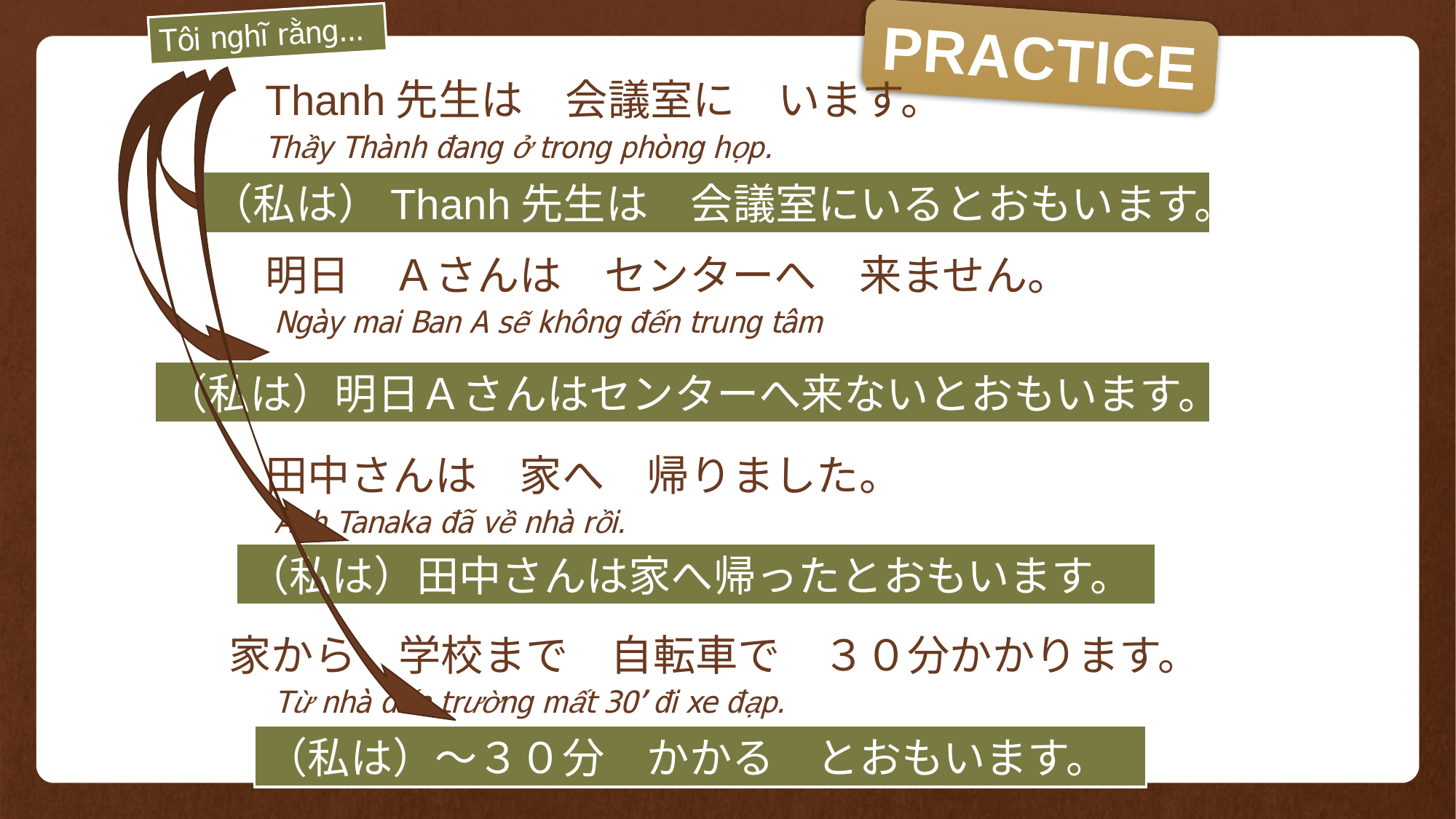

Tôi nghĩ rằng…
PRACTICE

Thanh先生は　会議室に　います。

Thầy Thành đang ở trong phòng họp.
（私は）Thanh先生は　会議室にいるとおもいます。
明日　Ａさんは　センターへ　来ません。
Ngày mai Ban A sẽ không đến trung tâm
（私は）明日Ａさんはセンターへ来ないとおもいます。
田中さんは　家へ　帰りました。
Anh Tanaka đã về nhà rồi.
（私は）田中さんは家へ帰ったとおもいます。
家から　学校まで　自転車で　３０分かかります。
Từ nhà đến trường mất 30’ đi xe đạp.
（私は）～３０分　かかる　とおもいます。